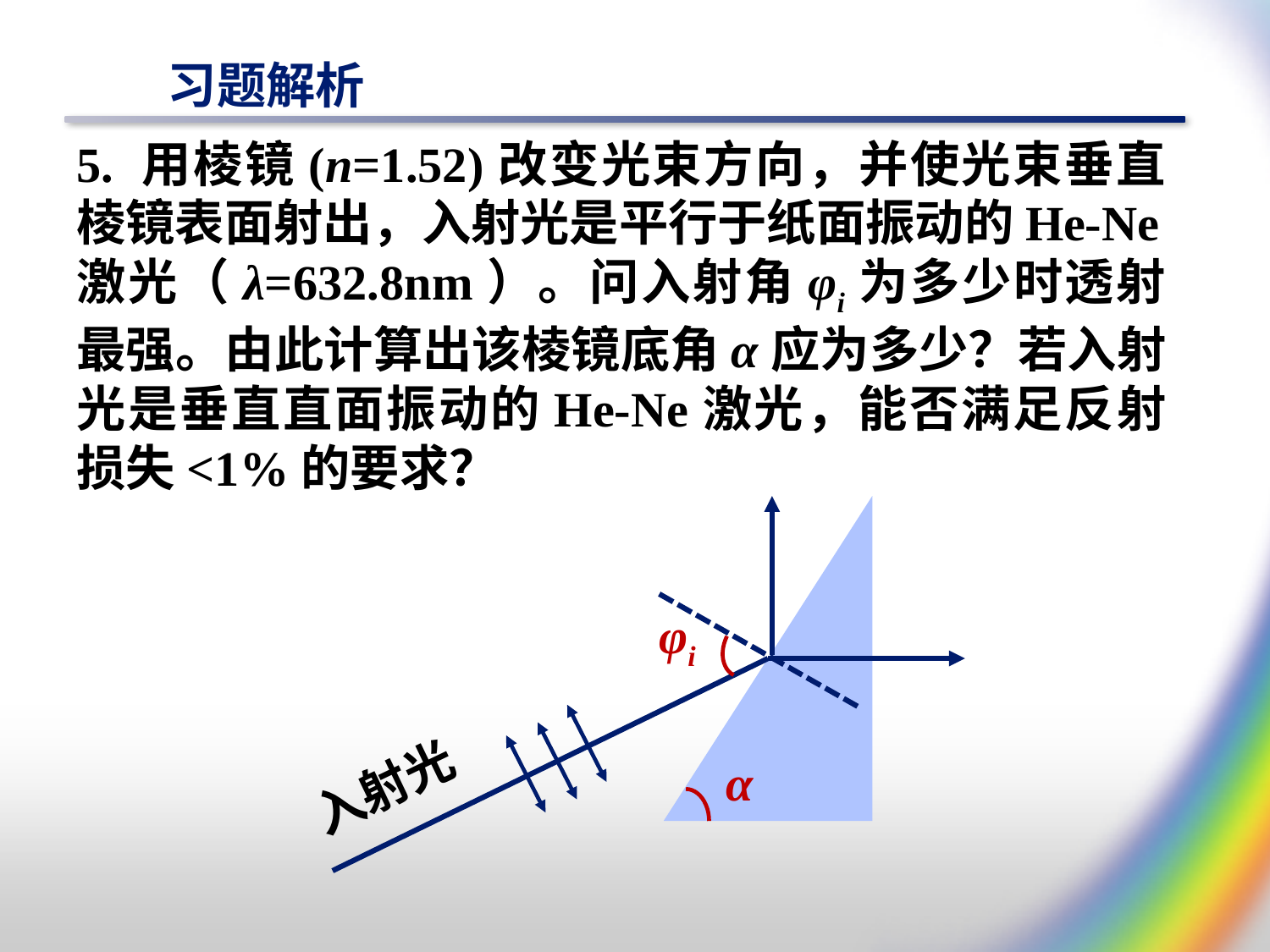

# 习题解析

5. 用棱镜(n=1.52)改变光束方向，并使光束垂直棱镜表面射出，入射光是平行于纸面振动的He-Ne激光（λ=632.8nm）。问入射角φi为多少时透射最强。由此计算出该棱镜底角α应为多少？若入射光是垂直直面振动的He-Ne激光，能否满足反射损失<1%的要求？

φi

α

入射光